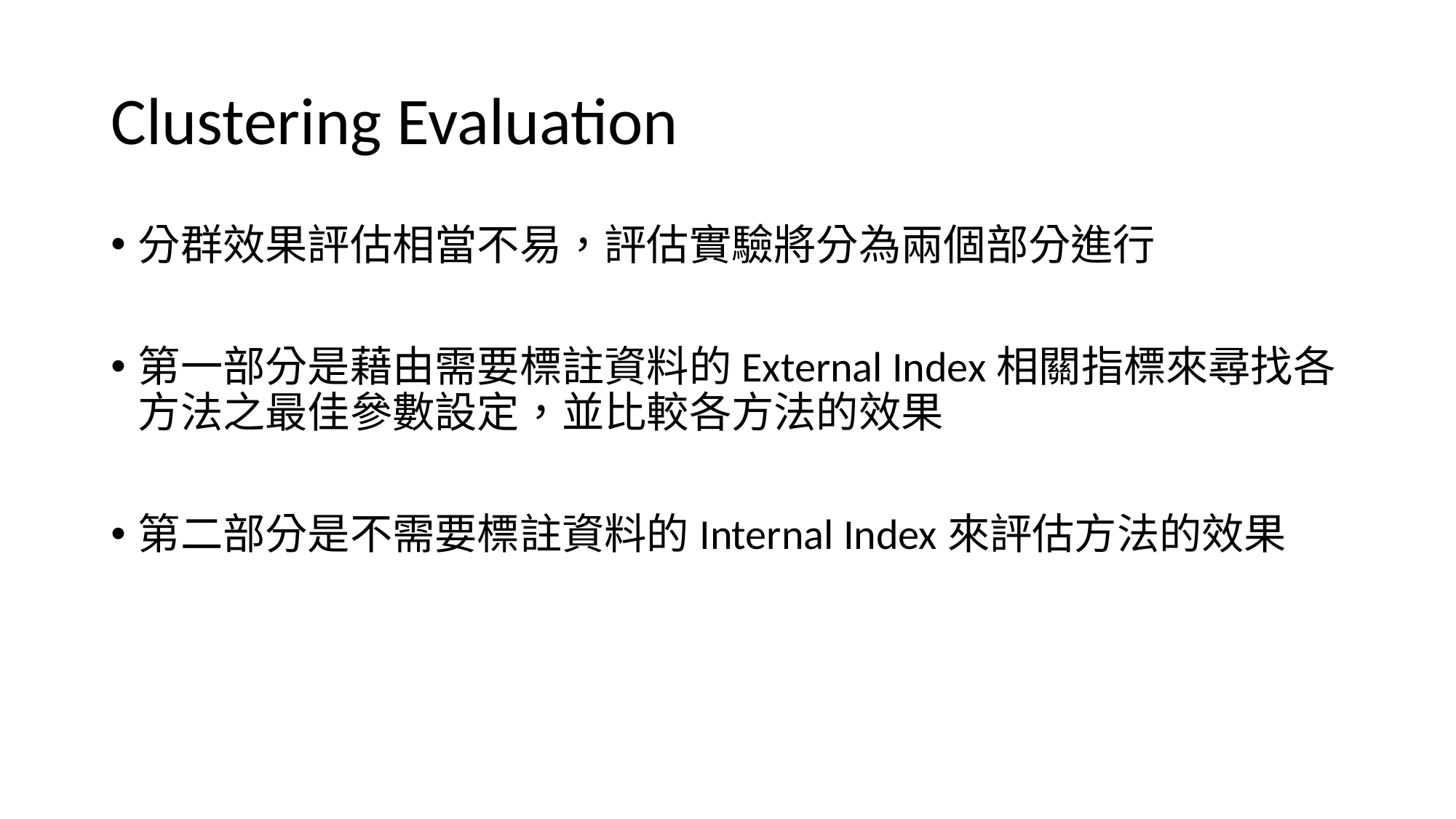

# Clustering Evaluation
分群效果評估相當不易，評估實驗將分為兩個部分進行

第一部分是藉由需要標註資料的External Index相關指標來尋找各方法之最佳參數設定，並比較各方法的效果

第二部分是不需要標註資料的Internal Index來評估方法的效果